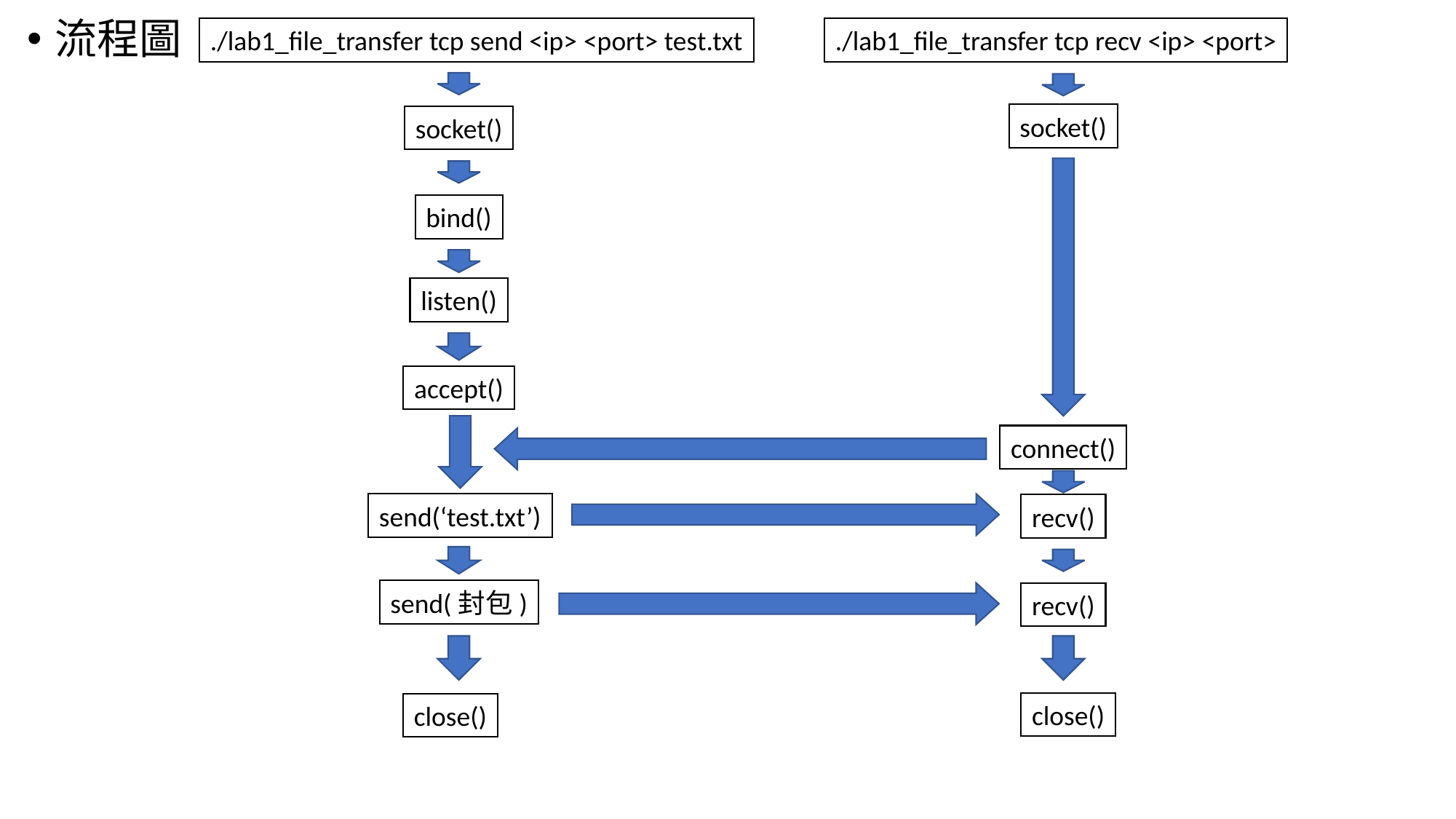

流程圖
./lab1_file_transfer tcp send <ip> <port> test.txt
./lab1_file_transfer tcp recv <ip> <port>

socket()
socket()

bind()

listen()

accept()

connect()

send(‘test.txt’)

recv()

send(封包)

recv()

close()
close()